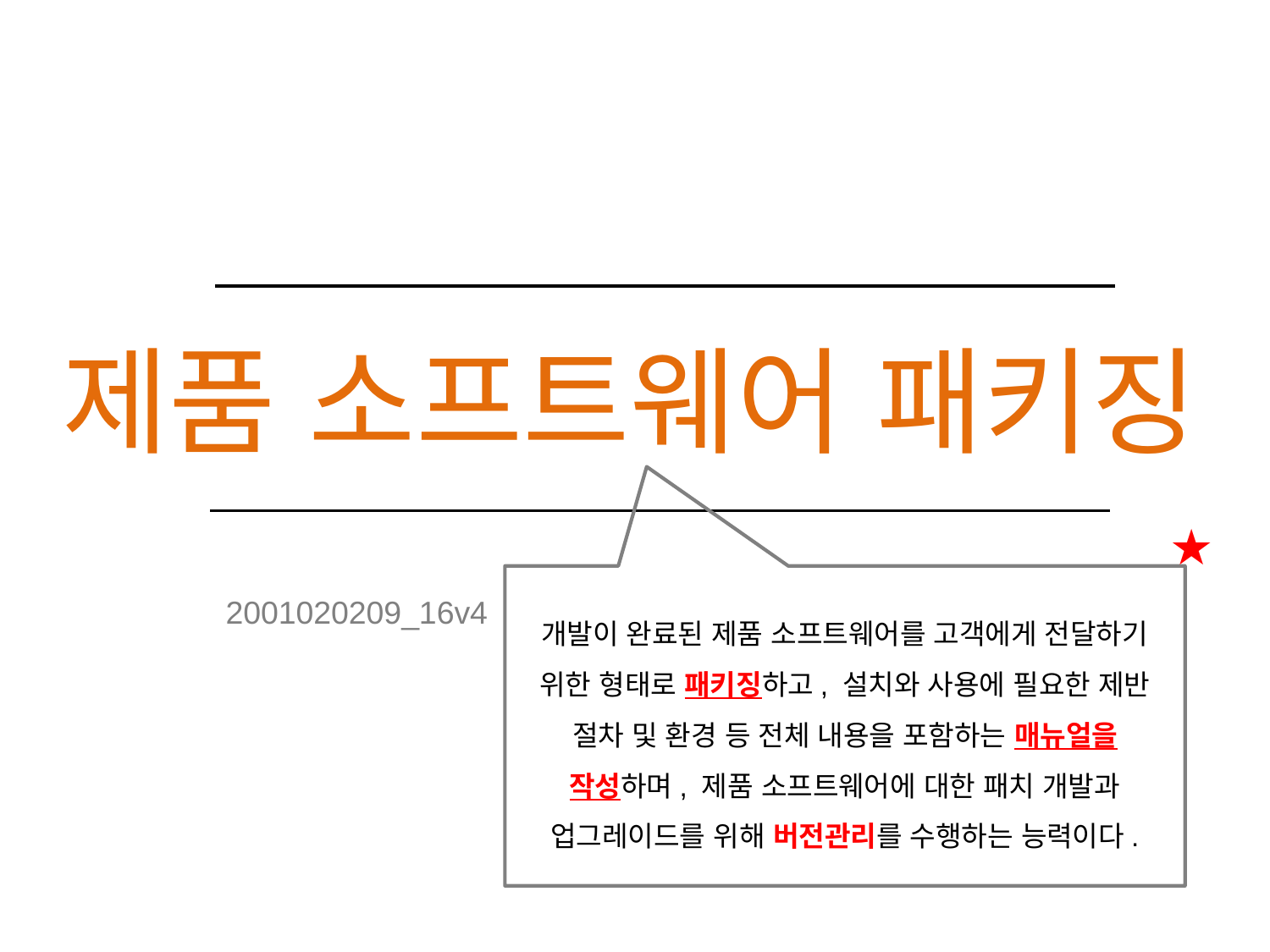

# 제품 소프트웨어 패키징
★
개발이 완료된 제품 소프트웨어를 고객에게 전달하기 위한 형태로 패키징하고, 설치와 사용에 필요한 제반 절차 및 환경 등 전체 내용을 포함하는 매뉴얼을 작성하며, 제품 소프트웨어에 대한 패치 개발과 업그레이드를 위해 버전관리를 수행하는 능력이다.
2001020209_16v4